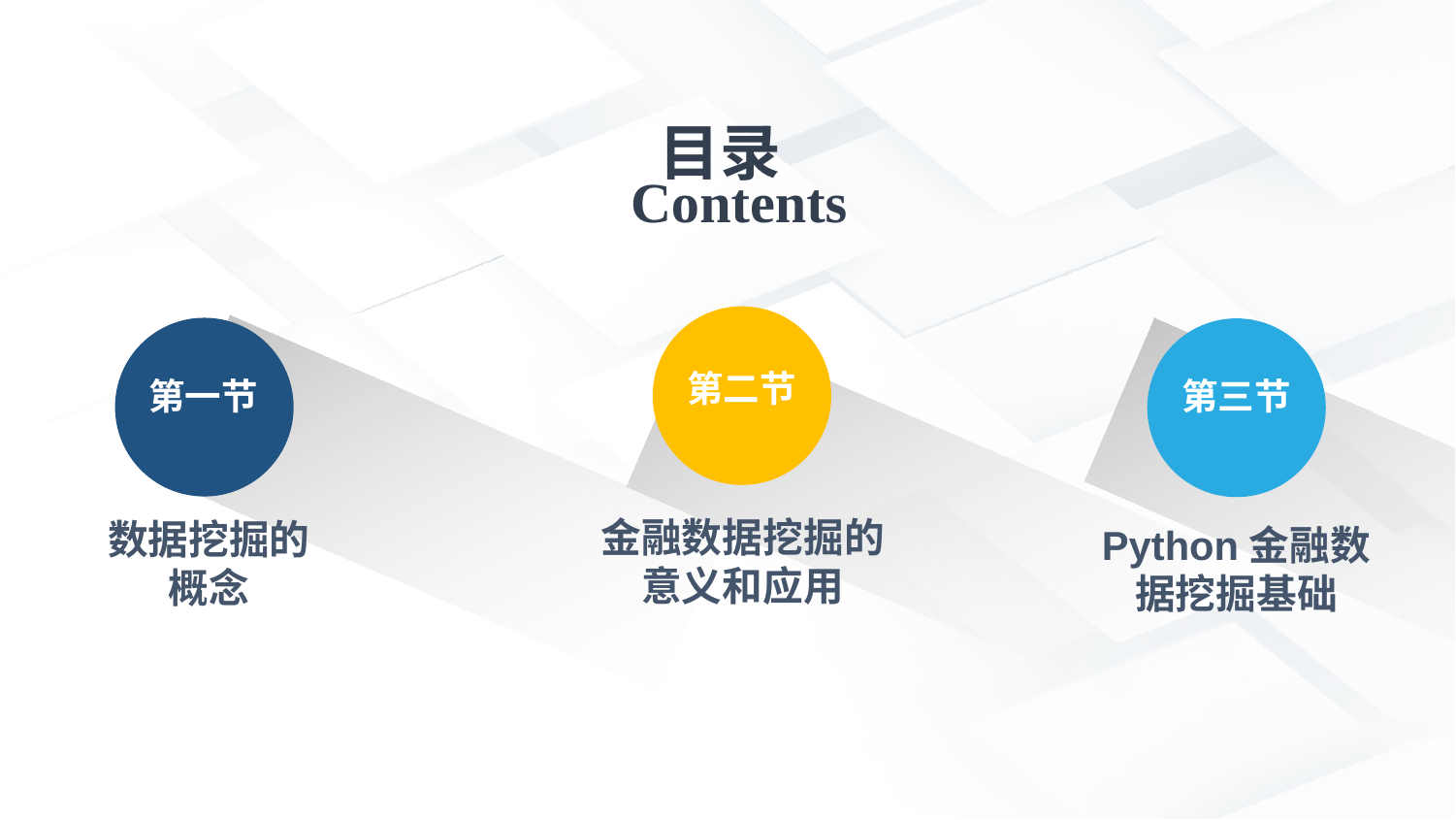

Contents
目录

第二节
金融数据挖掘的
意义和应用
第一节
数据挖掘的
概念
第三节
Python金融数
据挖掘基础